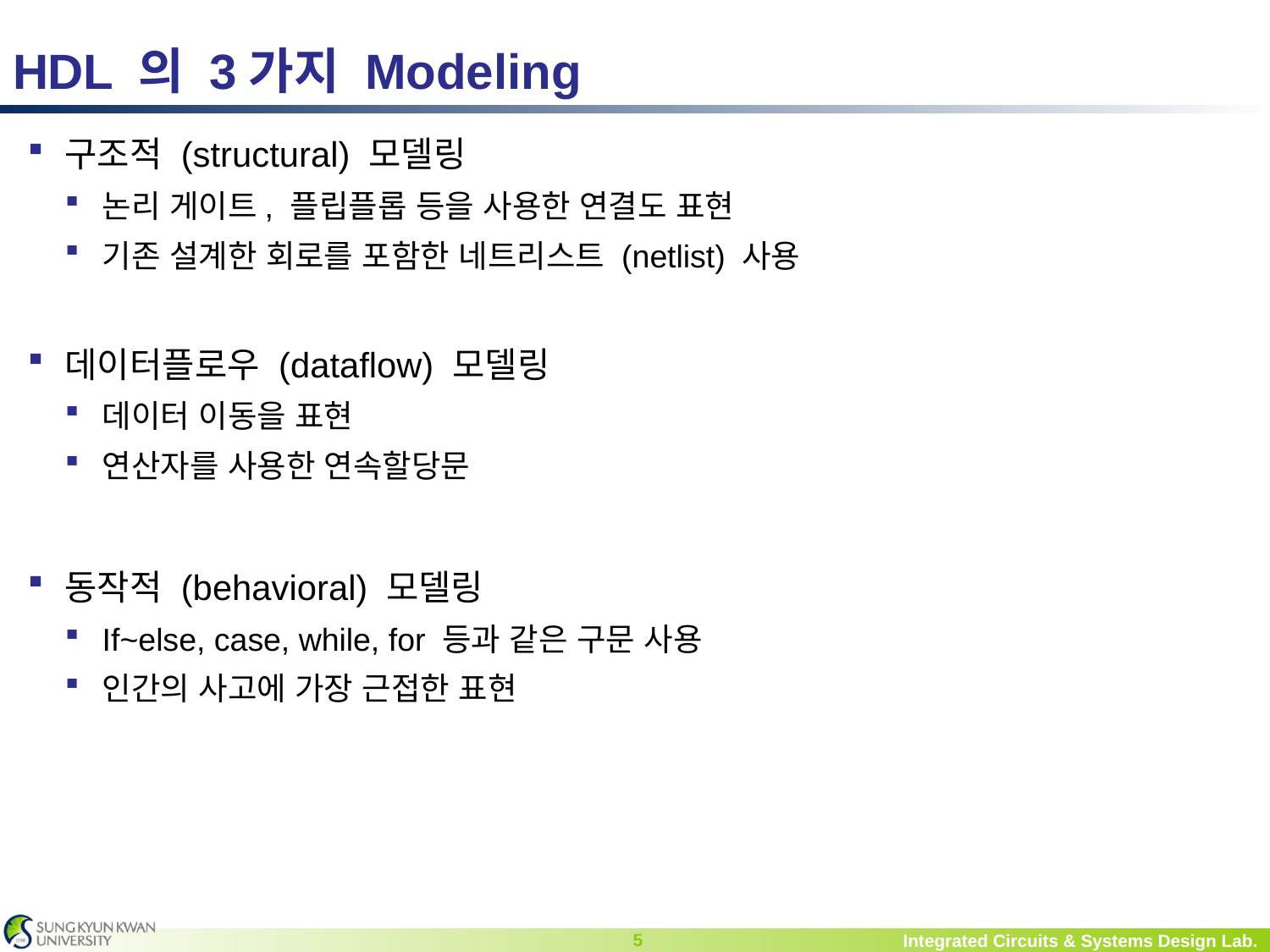

# HDL 의 3가지 Modeling
구조적 (structural) 모델링
논리 게이트, 플립플롭 등을 사용한 연결도 표현
기존 설계한 회로를 포함한 네트리스트 (netlist) 사용

데이터플로우 (dataflow) 모델링
데이터 이동을 표현
연산자를 사용한 연속할당문

동작적 (behavioral) 모델링
If~else, case, while, for 등과 같은 구문 사용
인간의 사고에 가장 근접한 표현